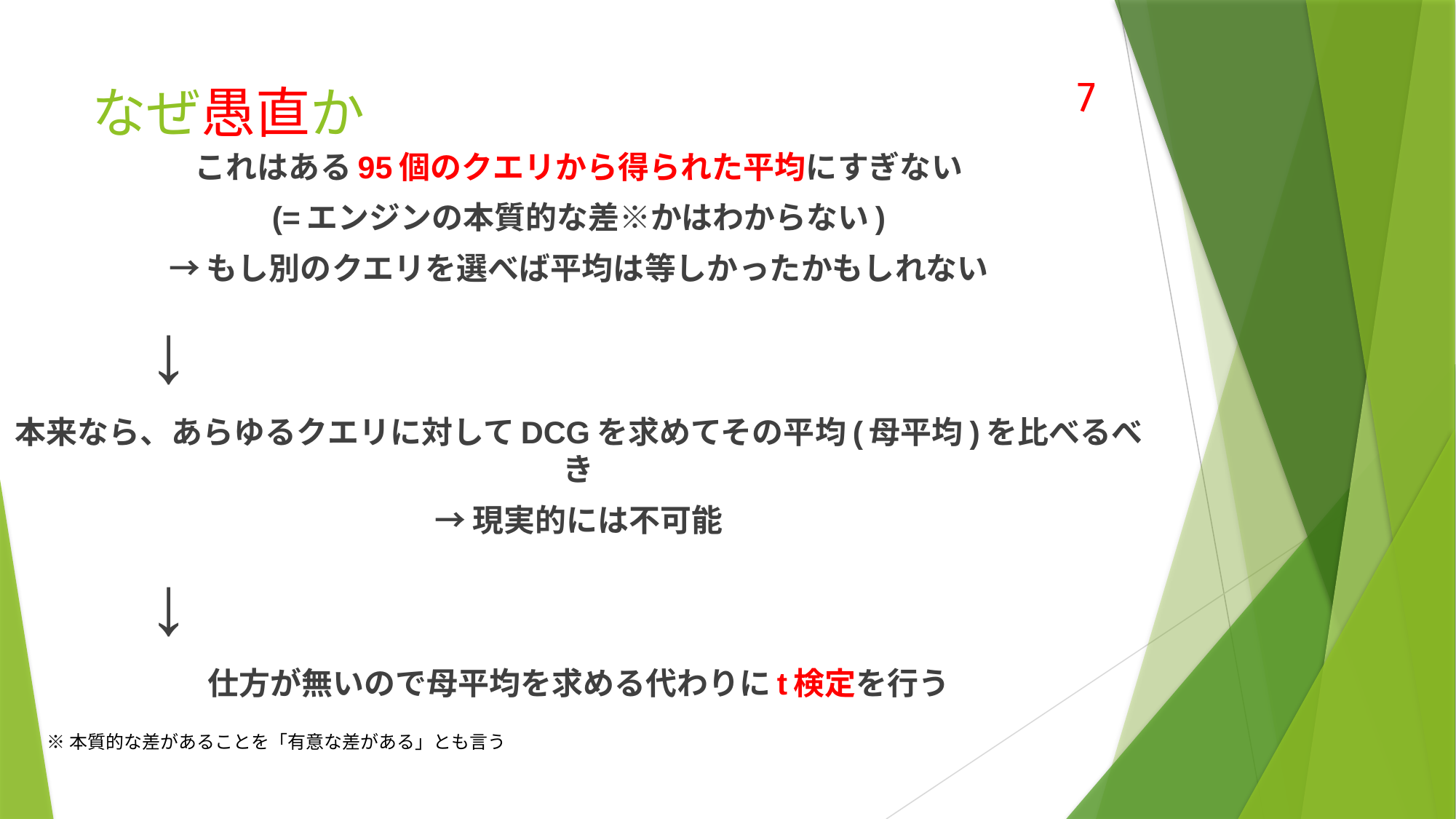

これはある95個のクエリから得られた平均にすぎない
(=エンジンの本質的な差※かはわからない)
→もし別のクエリを選べば平均は等しかったかもしれない
								     ↓
本来なら、あらゆるクエリに対してDCGを求めてその平均(母平均)を比べるべき
→現実的には不可能
 								     ↓
仕方が無いので母平均を求める代わりにt検定を行う

# なぜ愚直か
7
※本質的な差があることを「有意な差がある」とも言う